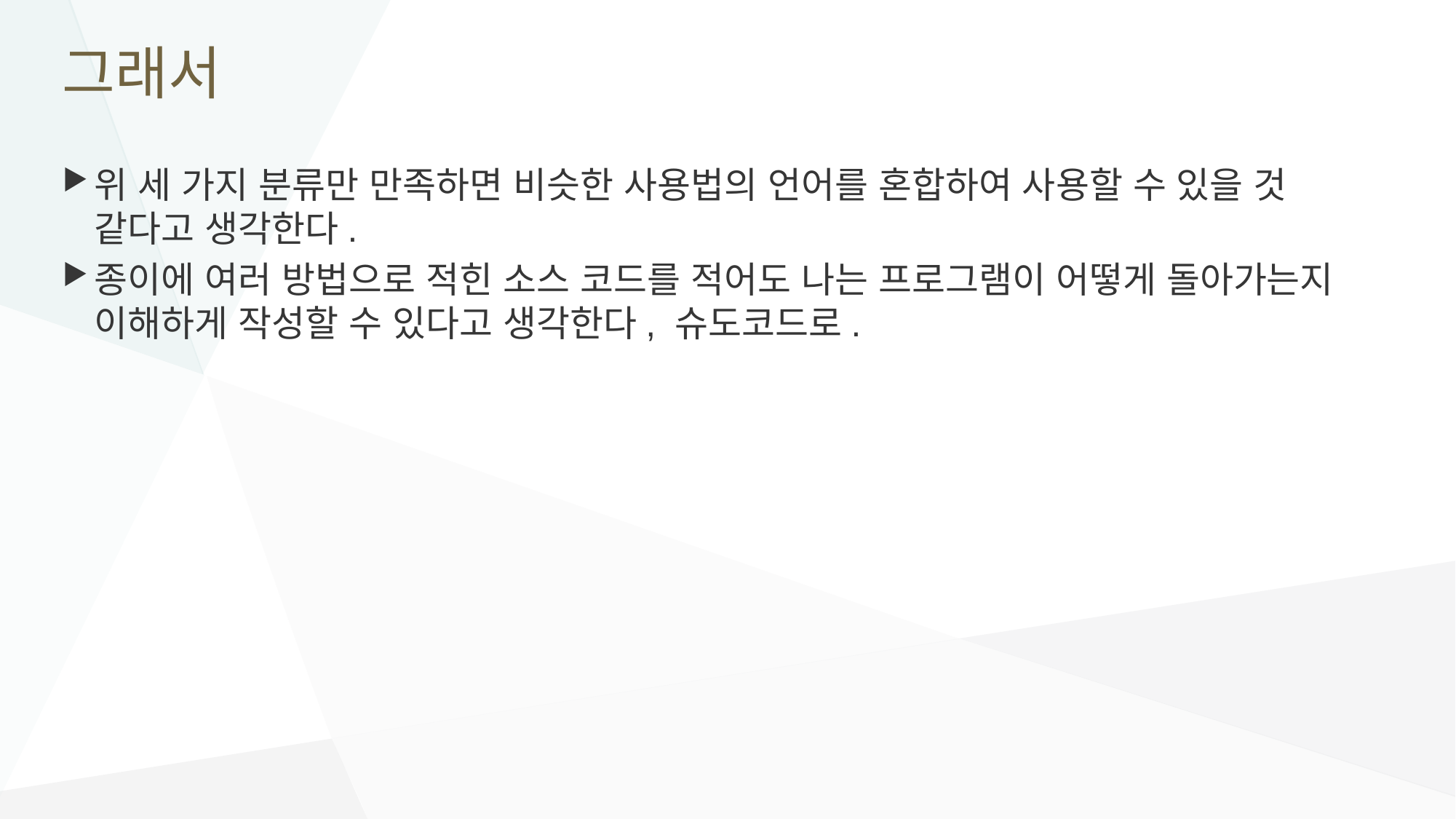

# 그래서
위 세 가지 분류만 만족하면 비슷한 사용법의 언어를 혼합하여 사용할 수 있을 것 같다고 생각한다.
종이에 여러 방법으로 적힌 소스 코드를 적어도 나는 프로그램이 어떻게 돌아가는지 이해하게 작성할 수 있다고 생각한다, 슈도코드로.